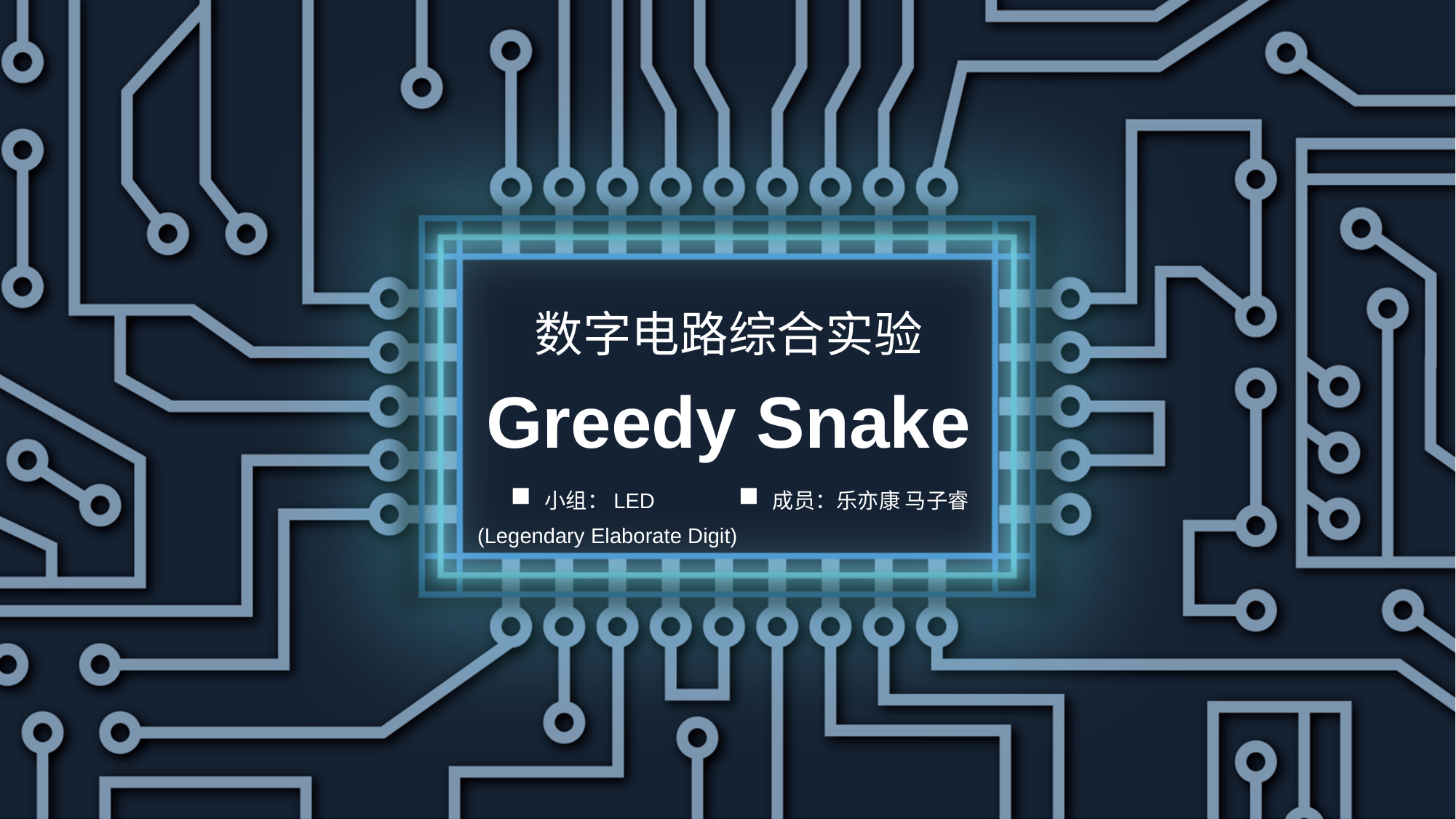

数字电路综合实验
Greedy Snake
小组：LED
成员：乐亦康 马子睿
(Legendary Elaborate Digit)